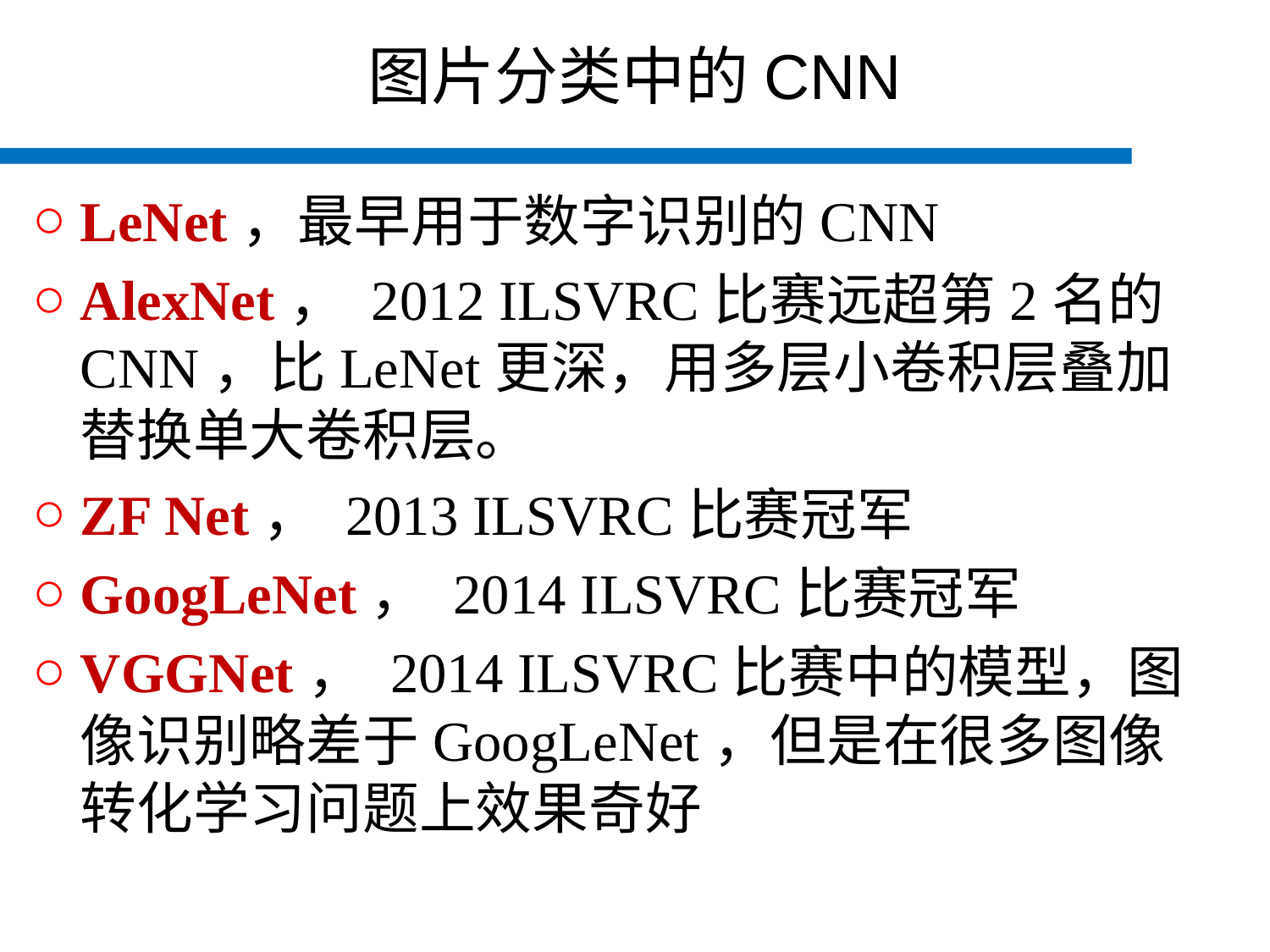

# 图片分类中的CNN
LeNet，最早用于数字识别的CNN
AlexNet， 2012 ILSVRC比赛远超第2名的CNN，比LeNet更深，用多层小卷积层叠加替换单大卷积层。
ZF Net， 2013 ILSVRC比赛冠军
GoogLeNet， 2014 ILSVRC比赛冠军
VGGNet， 2014 ILSVRC比赛中的模型，图像识别略差于GoogLeNet，但是在很多图像转化学习问题上效果奇好